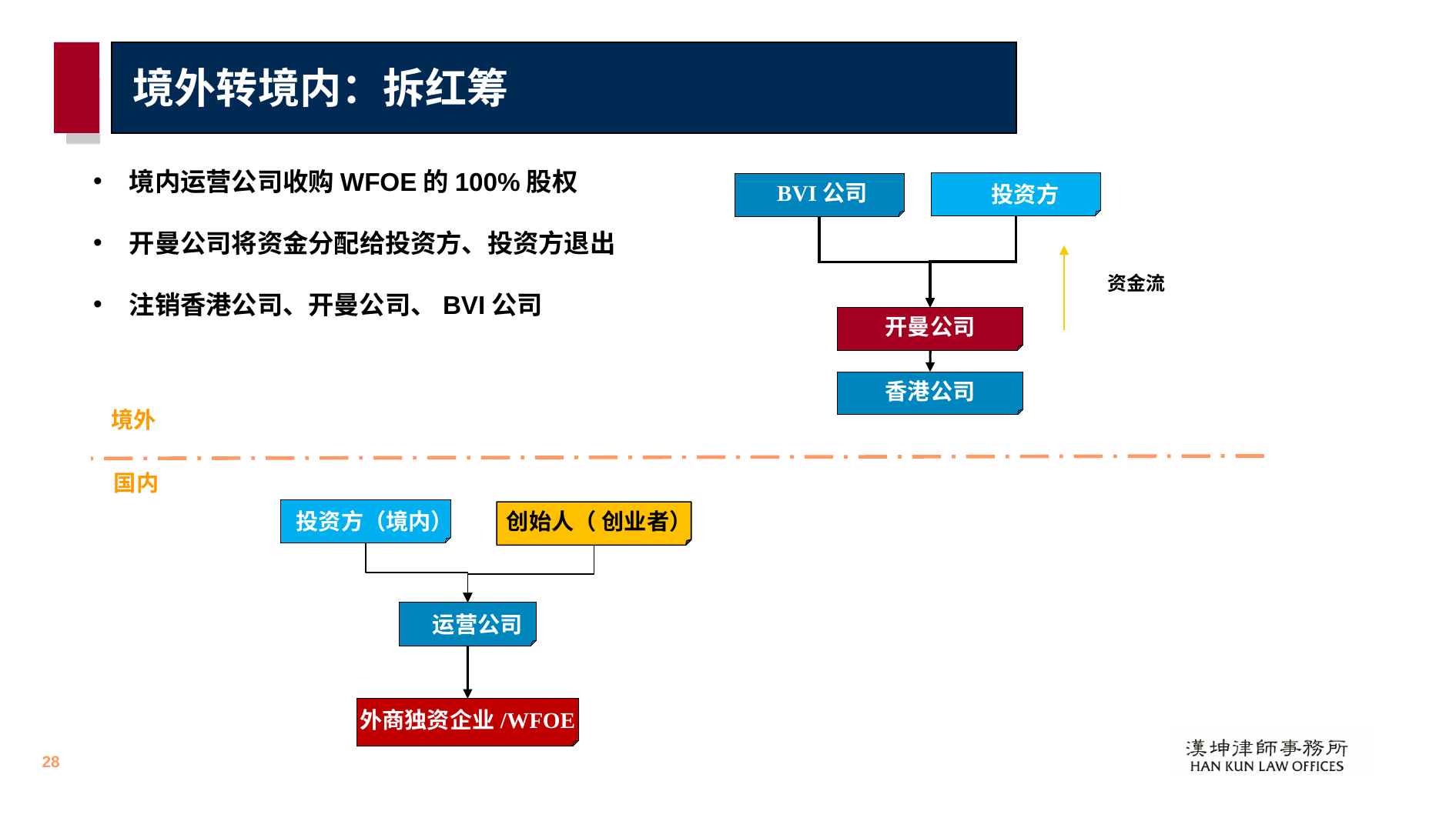

# 境外转境内：拆红筹
境内运营公司收购WFOE的100%股权

开曼公司将资金分配给投资方、投资方退出

注销香港公司、开曼公司、BVI公司
  投资方
  BVI公司
资金流
开曼公司
香港公司
境外

国内
  投资方（境内）
 创始人（ 创业者）
  运营公司
外商独资企业/WFOE